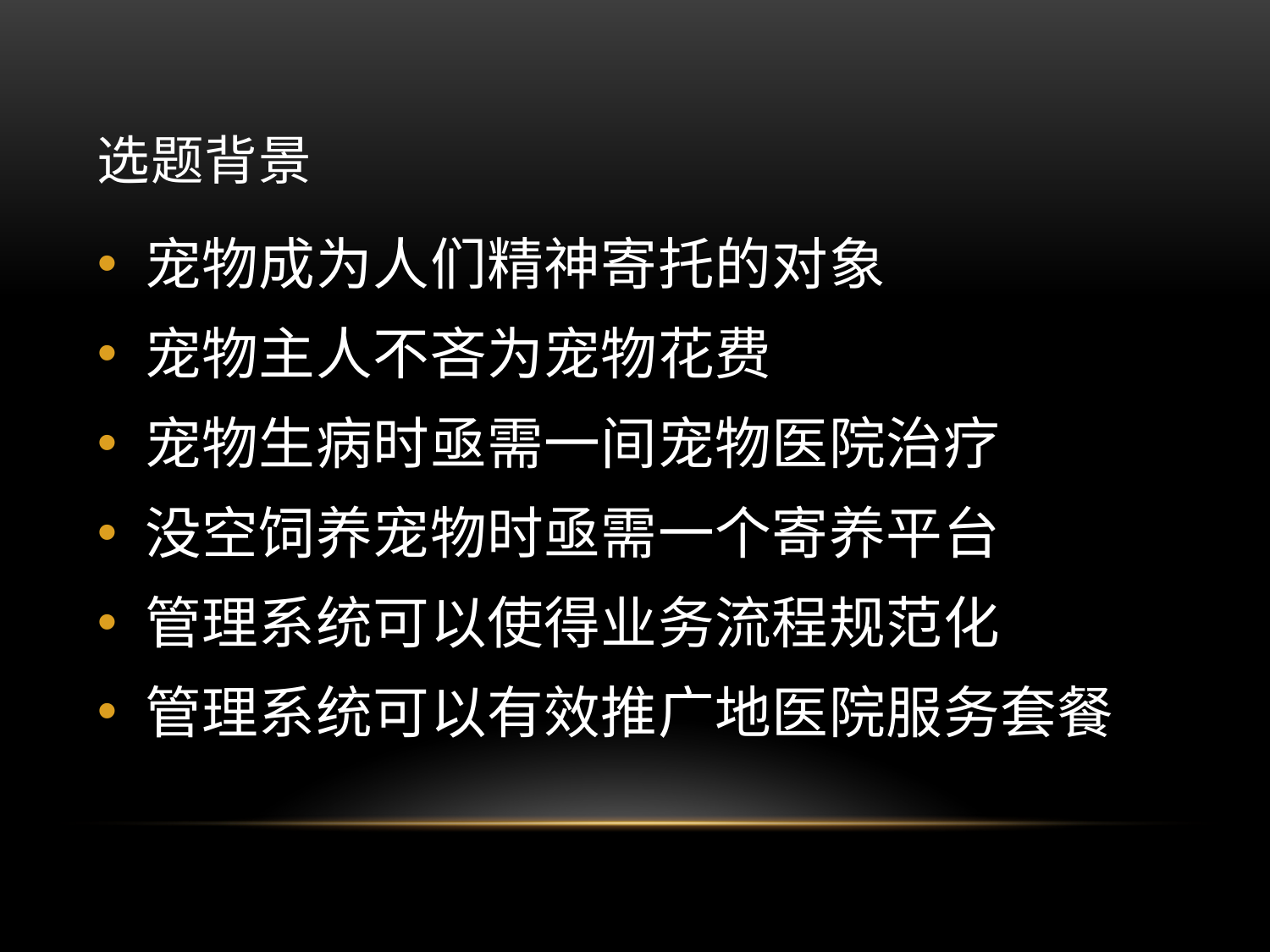

# 选题背景
宠物成为人们精神寄托的对象
宠物主人不吝为宠物花费
宠物生病时亟需一间宠物医院治疗
没空饲养宠物时亟需一个寄养平台
管理系统可以使得业务流程规范化
管理系统可以有效推广地医院服务套餐